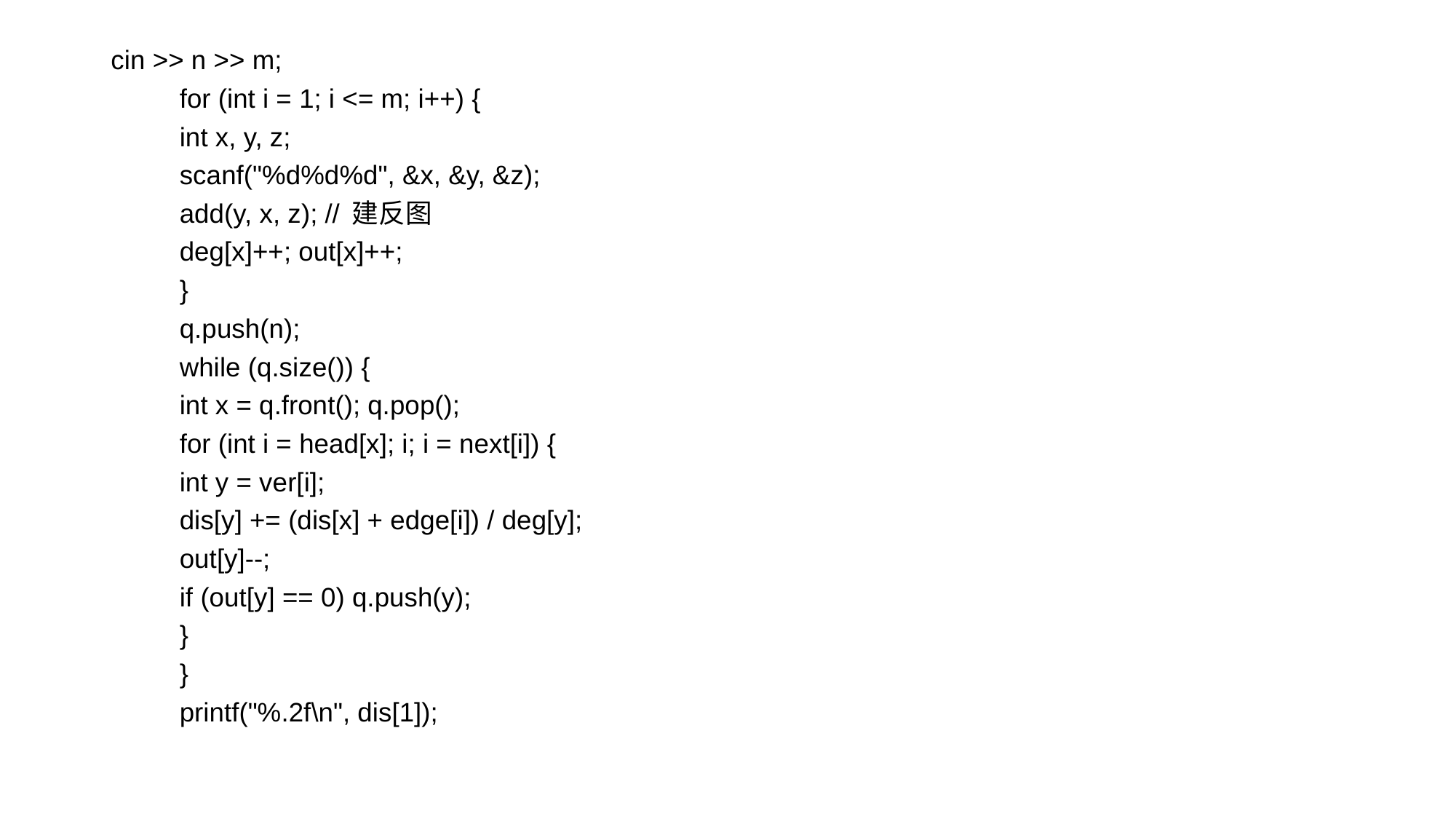

cin >> n >> m;
	for (int i = 1; i <= m; i++) {
		int x, y, z;
		scanf("%d%d%d", &x, &y, &z);
		add(y, x, z); // 建反图
		deg[x]++; out[x]++;
	}
	q.push(n);
	while (q.size()) {
		int x = q.front(); q.pop();
		for (int i = head[x]; i; i = next[i]) {
			int y = ver[i];
			dis[y] += (dis[x] + edge[i]) / deg[y];
			out[y]--;
			if (out[y] == 0) q.push(y);
		}
	}
	printf("%.2f\n", dis[1]);